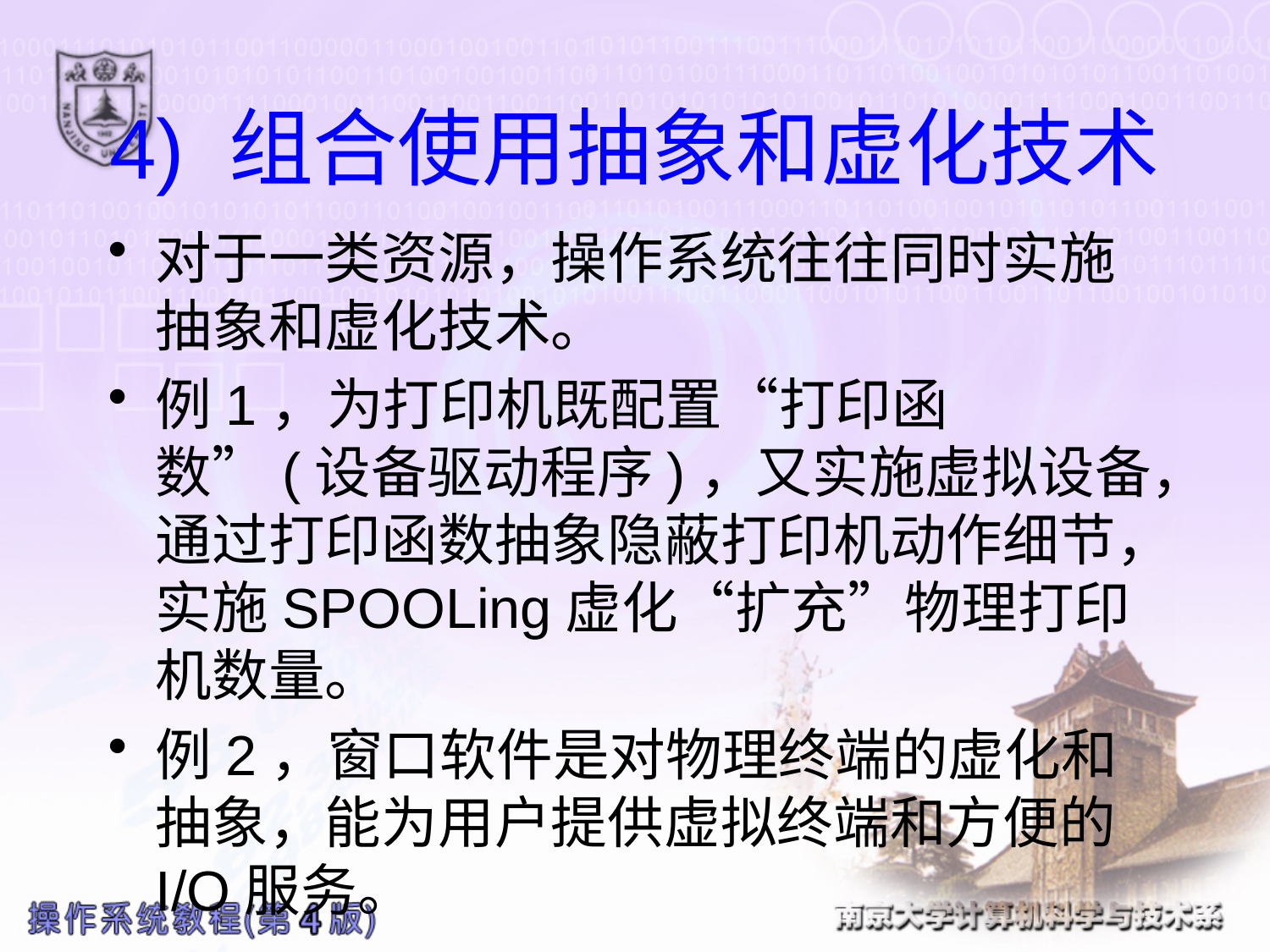

# 4) 组合使用抽象和虚化技术
对于一类资源，操作系统往往同时实施抽象和虚化技术。
例1，为打印机既配置“打印函数”(设备驱动程序)，又实施虚拟设备，通过打印函数抽象隐蔽打印机动作细节，实施SPOOLing虚化“扩充”物理打印机数量。
例2，窗口软件是对物理终端的虚化和抽象，能为用户提供虚拟终端和方便的I/O服务。